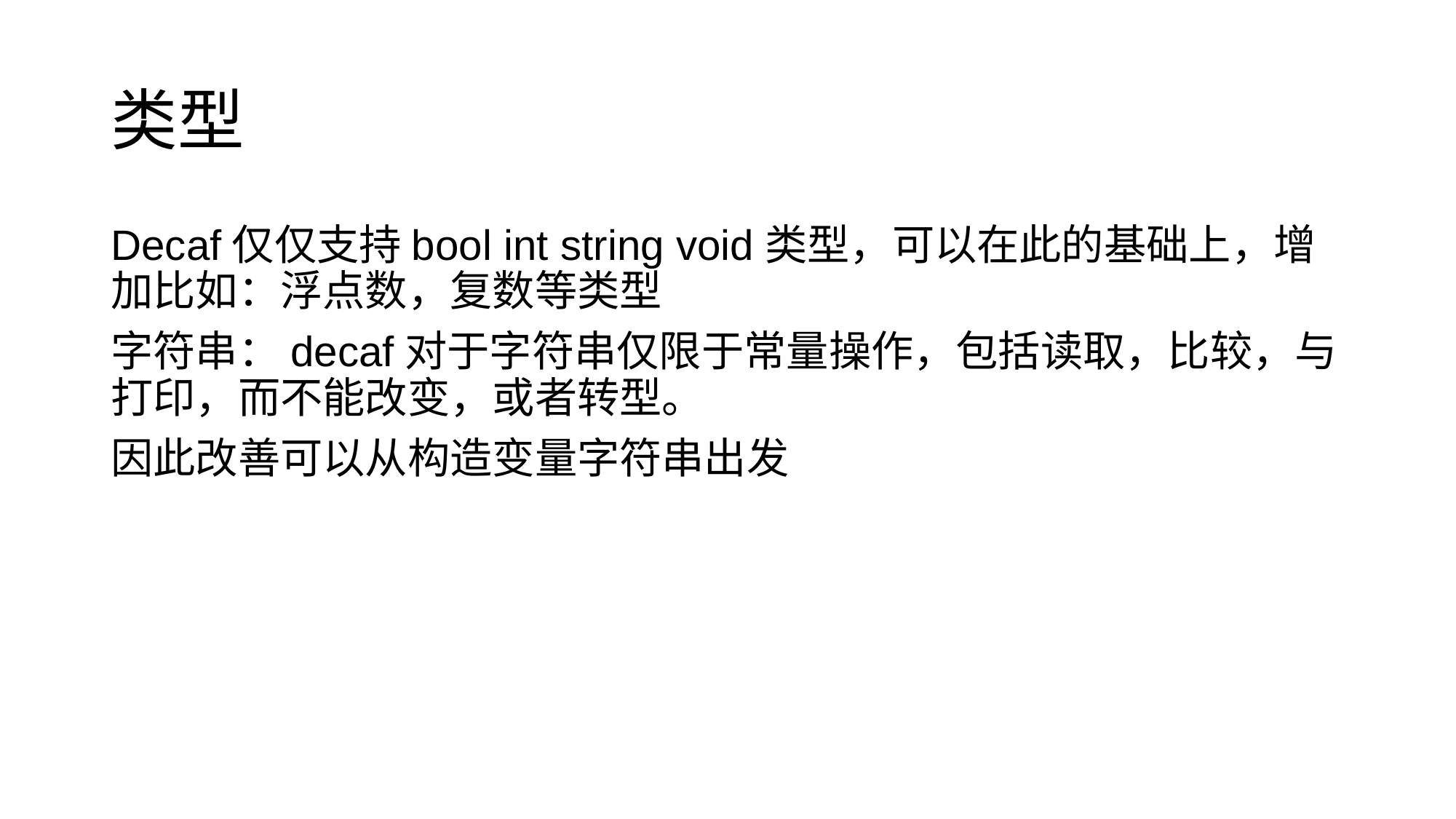

# 类型
Decaf仅仅支持bool int string void类型，可以在此的基础上，增加比如：浮点数，复数等类型
字符串：decaf对于字符串仅限于常量操作，包括读取，比较，与打印，而不能改变，或者转型。
因此改善可以从构造变量字符串出发